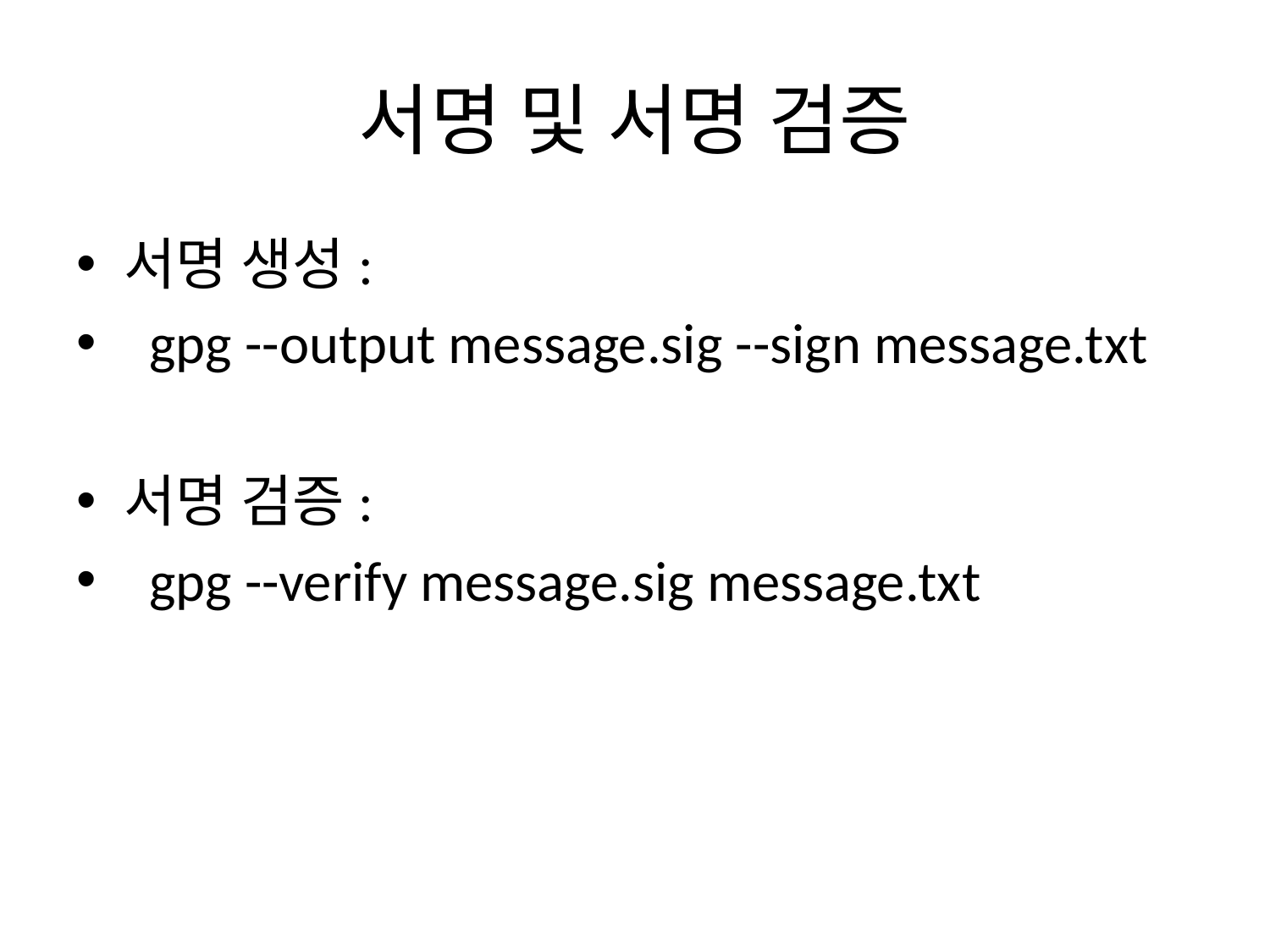

# 서명 및 서명 검증
서명 생성:
  gpg --output message.sig --sign message.txt

서명 검증:
  gpg --verify message.sig message.txt